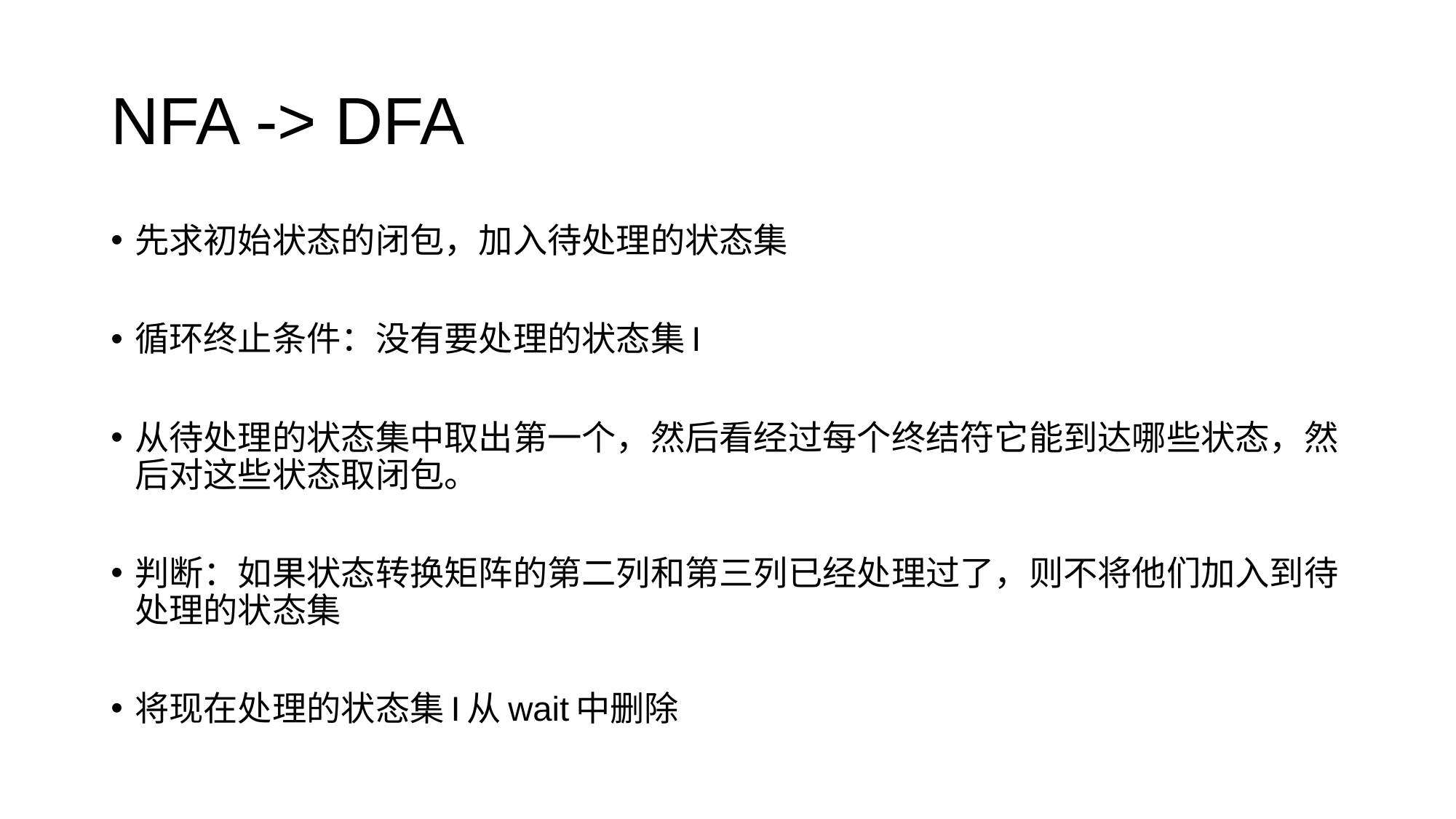

# NFA -> DFA
先求初始状态的闭包，加入待处理的状态集

循环终止条件：没有要处理的状态集I

从待处理的状态集中取出第一个，然后看经过每个终结符它能到达哪些状态，然后对这些状态取闭包。

判断：如果状态转换矩阵的第二列和第三列已经处理过了，则不将他们加入到待处理的状态集

将现在处理的状态集I从wait中删除